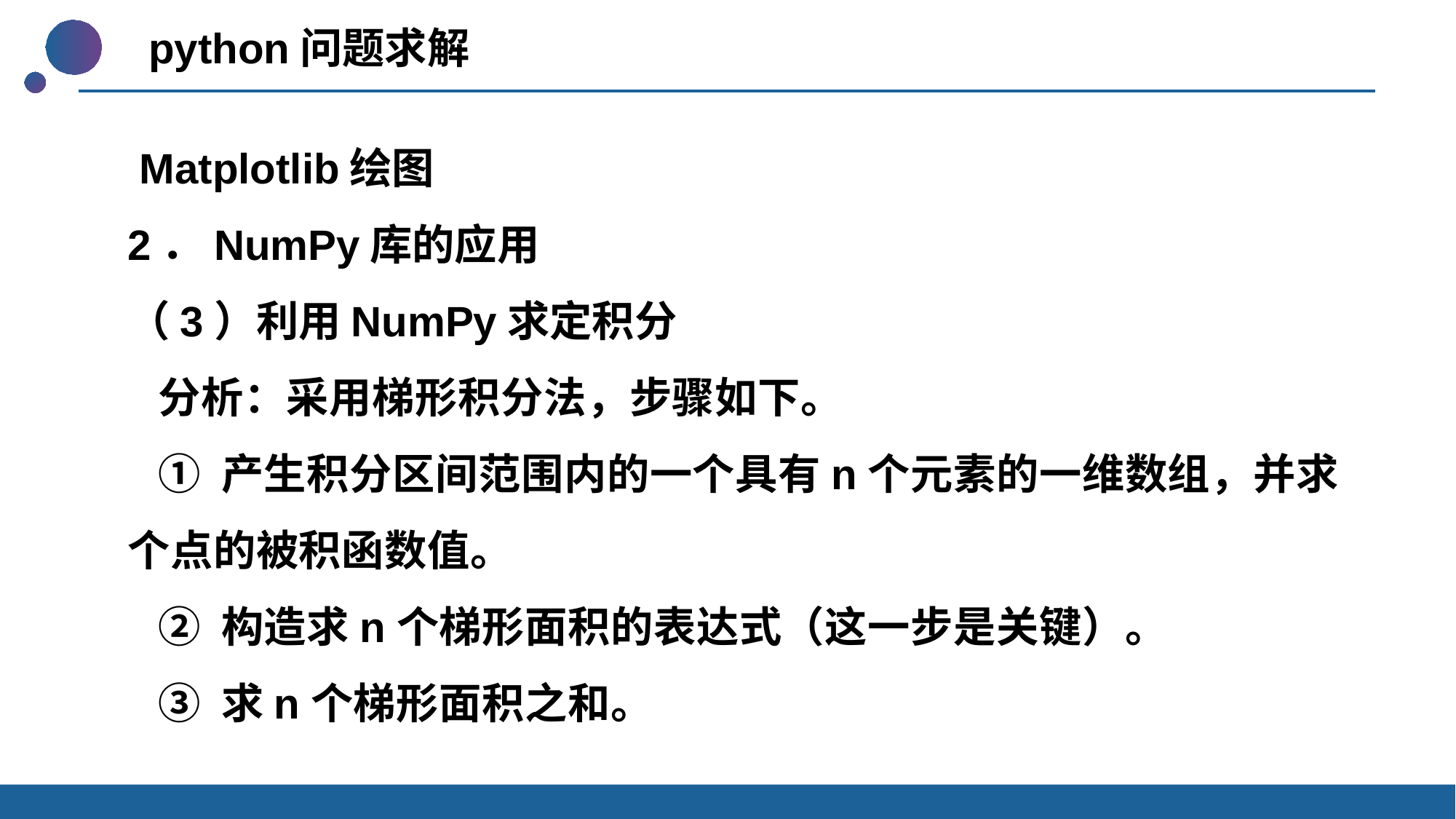

python问题求解

 Matplotlib绘图
2．NumPy库的应用
（3）利用NumPy求定积分
分析：采用梯形积分法，步骤如下。
① 产生积分区间范围内的一个具有n个元素的一维数组，并求个点的被积函数值。
② 构造求n个梯形面积的表达式（这一步是关键）。
③ 求n个梯形面积之和。